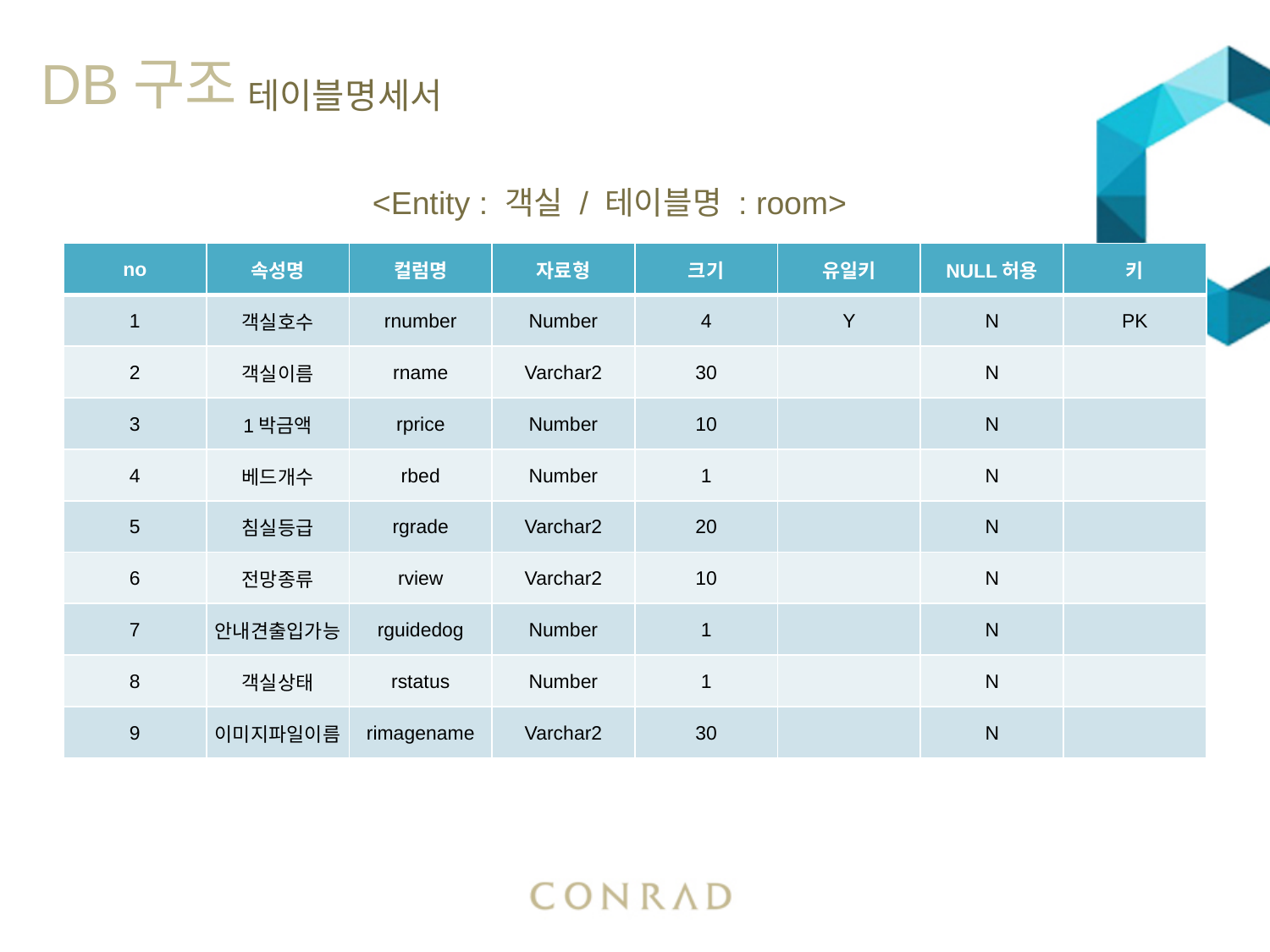

DB구조
테이블명세서
<Entity : 객실 / 테이블명 : room>
| no | 속성명 | 컬럼명 | 자료형 | 크기 | 유일키 | NULL허용 | 키 |
| --- | --- | --- | --- | --- | --- | --- | --- |
| 1 | 객실호수 | rnumber | Number | 4 | Y | N | PK |
| 2 | 객실이름 | rname | Varchar2 | 30 |  | N |  |
| 3 | 1박금액 | rprice | Number | 10 |  | N |  |
| 4 | 베드개수 | rbed | Number | 1 |  | N |  |
| 5 | 침실등급 | rgrade | Varchar2 | 20 |  | N |  |
| 6 | 전망종류 | rview | Varchar2 | 10 |  | N |  |
| 7 | 안내견출입가능 | rguidedog | Number | 1 |  | N |  |
| 8 | 객실상태 | rstatus | Number | 1 |  | N |  |
| 9 | 이미지파일이름 | rimagename | Varchar2 | 30 |  | N |  |